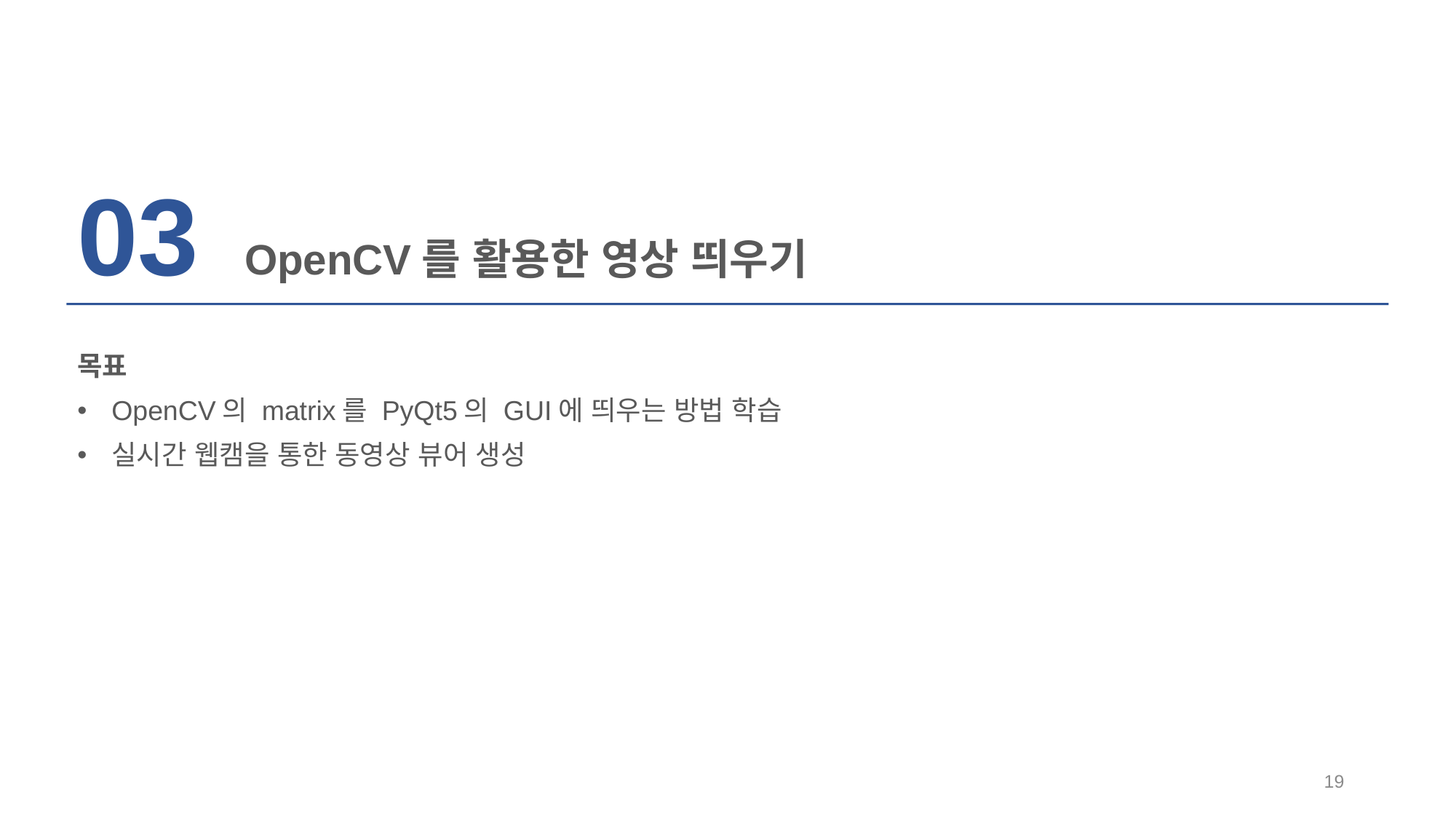

03
OpenCV를 활용한 영상 띄우기
목표
OpenCV의 matrix를 PyQt5의 GUI에 띄우는 방법 학습
실시간 웹캠을 통한 동영상 뷰어 생성

19